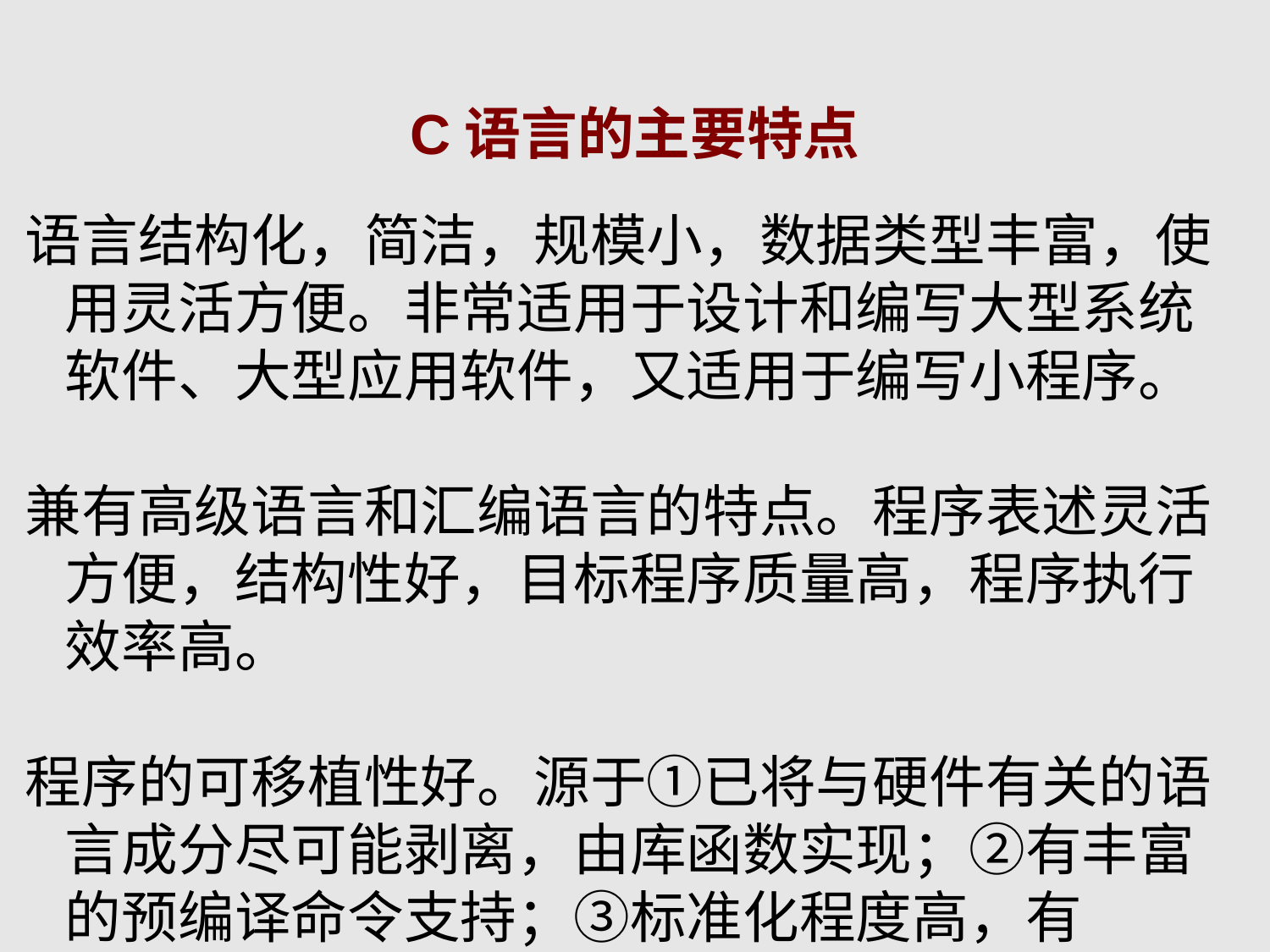

# C语言的主要特点
语言结构化，简洁，规模小，数据类型丰富，使用灵活方便。非常适用于设计和编写大型系统软件、大型应用软件，又适用于编写小程序。

兼有高级语言和汇编语言的特点。程序表述灵活方便，结构性好，目标程序质量高，程序执行效率高。

程序的可移植性好。源于①已将与硬件有关的语言成分尽可能剥离，由库函数实现；②有丰富的预编译命令支持；③标准化程度高，有ANSI/ISO国际标准。